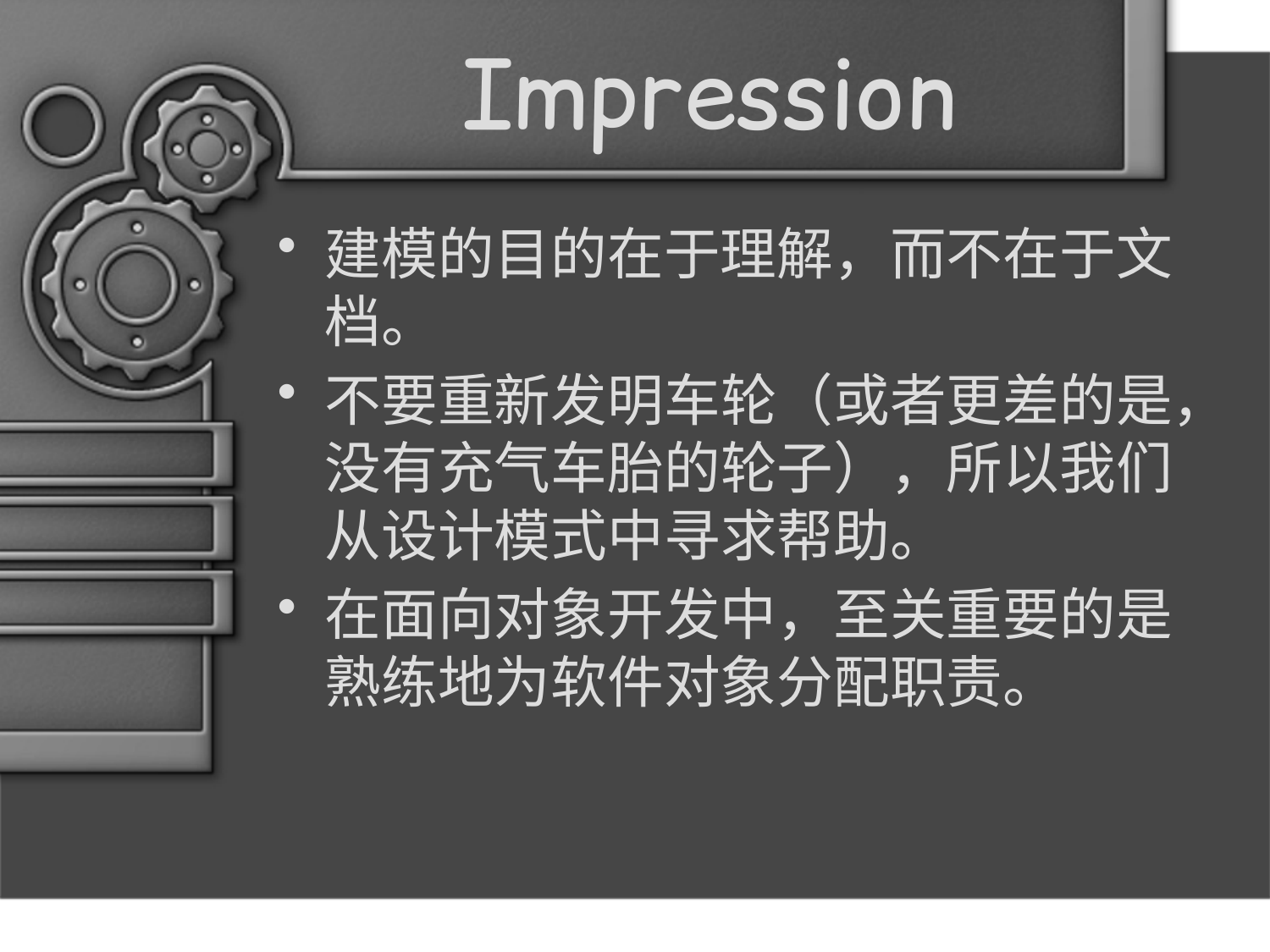

# Impression
建模的目的在于理解，而不在于文档。
不要重新发明车轮（或者更差的是，没有充气车胎的轮子），所以我们从设计模式中寻求帮助。
在面向对象开发中，至关重要的是熟练地为软件对象分配职责。